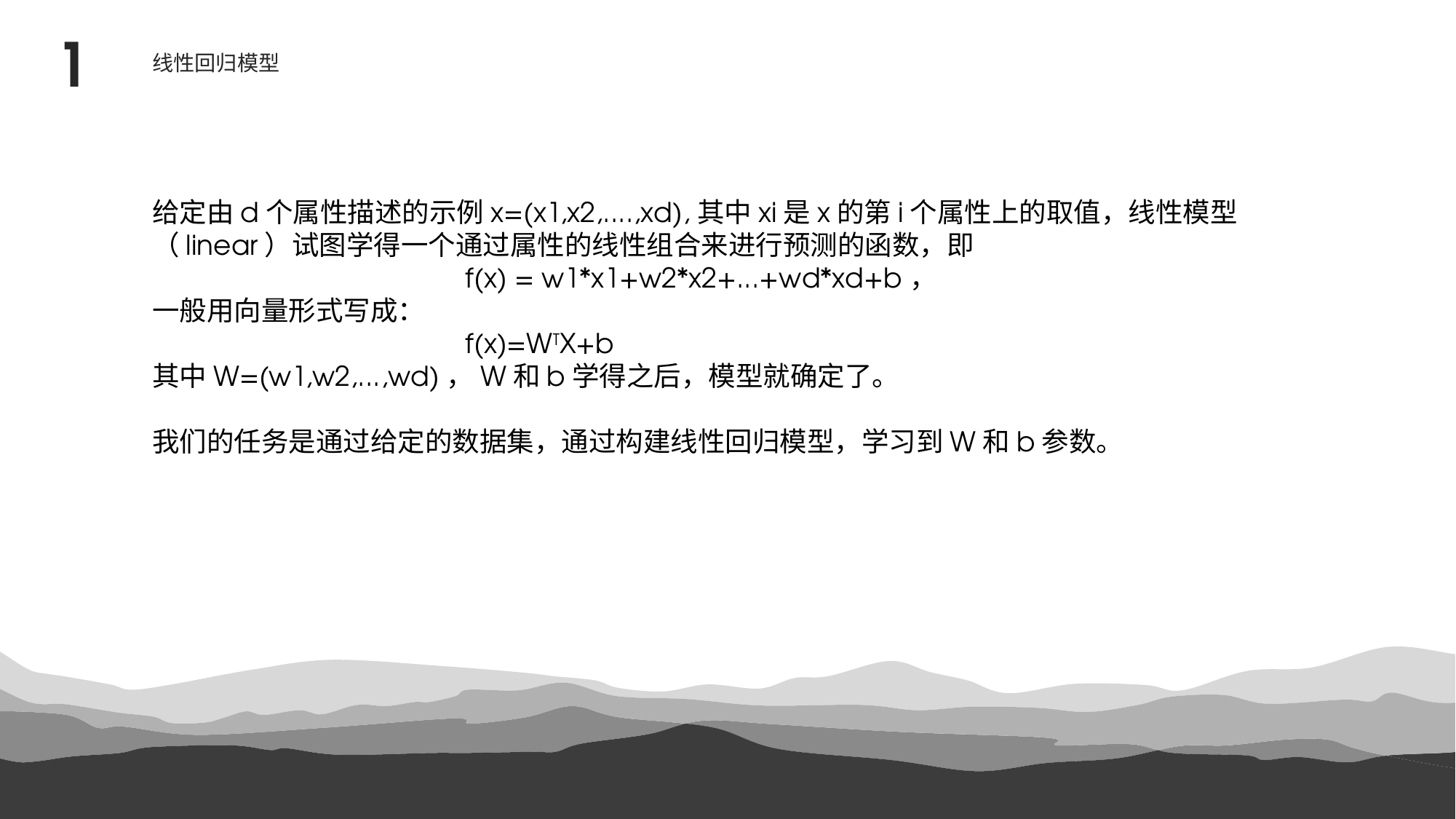

1
线性回归模型
给定由d个属性描述的示例x=(x1,x2,....,xd),其中xi是x的第i个属性上的取值，线性模型（linear）试图学得一个通过属性的线性组合来进行预测的函数，即
                                         f(x) = w1*x1+w2*x2+...+wd*xd+b，
一般用向量形式写成：
                                         f(x)=WTX+b
其中W=(w1,w2,...,wd)，W和b学得之后，模型就确定了。

我们的任务是通过给定的数据集，通过构建线性回归模型，学习到W和b参数。